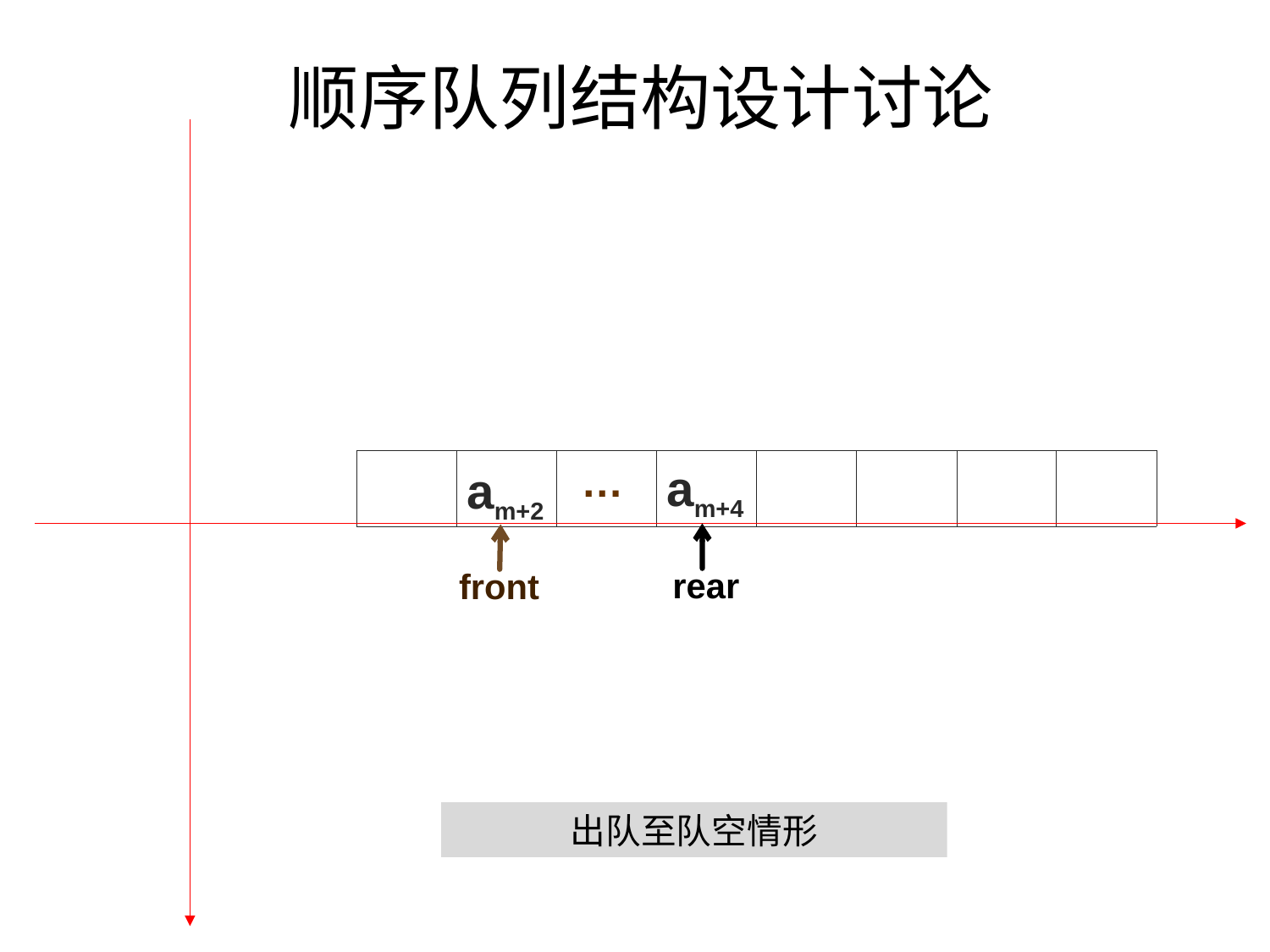

顺序队列结构设计讨论
…
|  |  |  |  |  |  |  |  |
| --- | --- | --- | --- | --- | --- | --- | --- |
am+4
am+2

rear

front
出队至队空情形